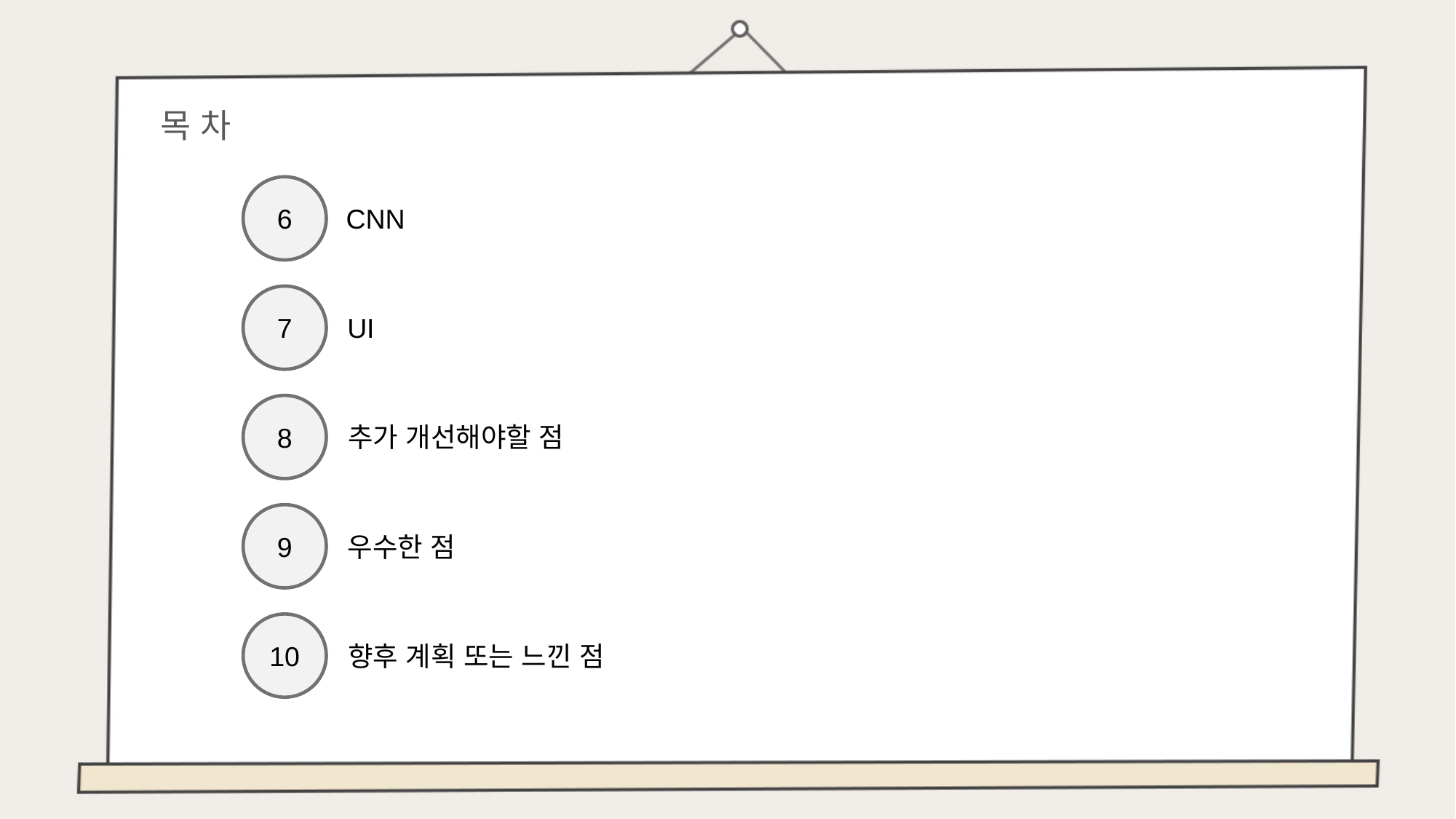

목 차
6
CNN
7
UI
8
추가 개선해야할 점
9
우수한 점
10
향후 계획 또는 느낀 점